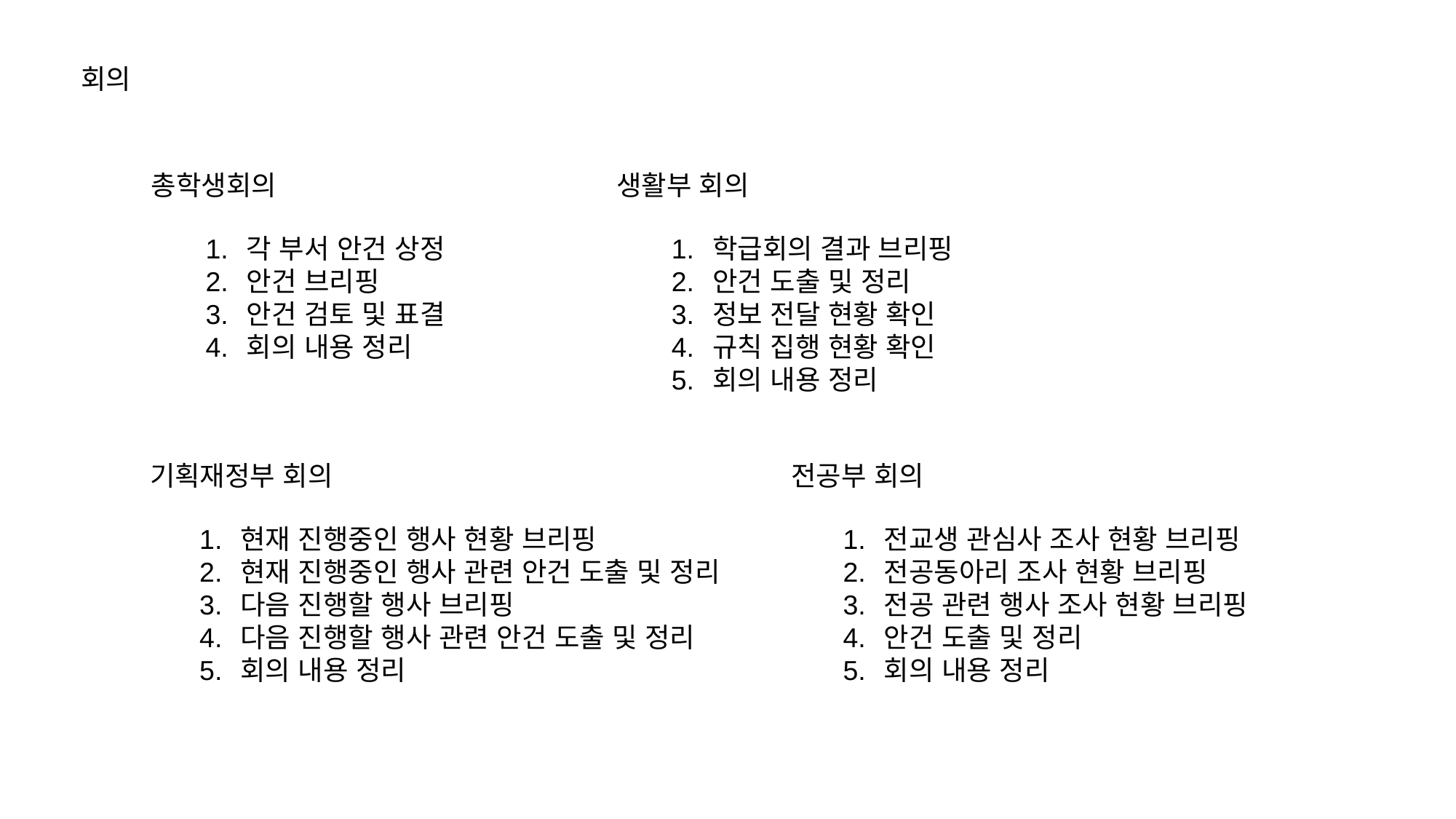

회의
총학생회의
생활부 회의
각 부서 안건 상정
안건 브리핑
안건 검토 및 표결
회의 내용 정리
학급회의 결과 브리핑
안건 도출 및 정리
정보 전달 현황 확인
규칙 집행 현황 확인
회의 내용 정리
기획재정부 회의
전공부 회의
현재 진행중인 행사 현황 브리핑
현재 진행중인 행사 관련 안건 도출 및 정리
다음 진행할 행사 브리핑
다음 진행할 행사 관련 안건 도출 및 정리
회의 내용 정리
전교생 관심사 조사 현황 브리핑
전공동아리 조사 현황 브리핑
전공 관련 행사 조사 현황 브리핑
안건 도출 및 정리
회의 내용 정리